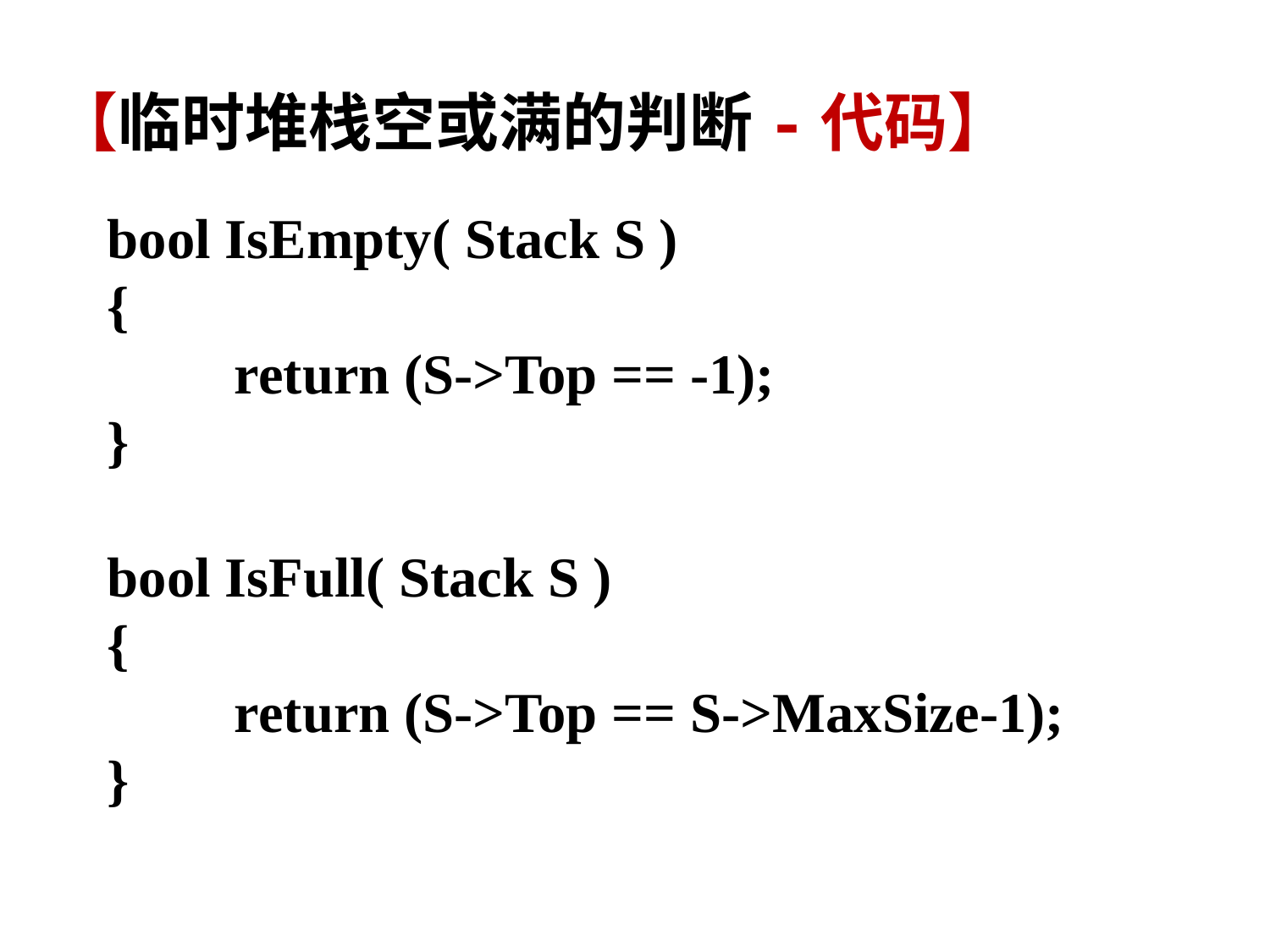

【临时堆栈空或满的判断-代码】
bool IsEmpty( Stack S )
{
	return (S->Top == -1);
}

bool IsFull( Stack S )
{
	return (S->Top == S->MaxSize-1);
}